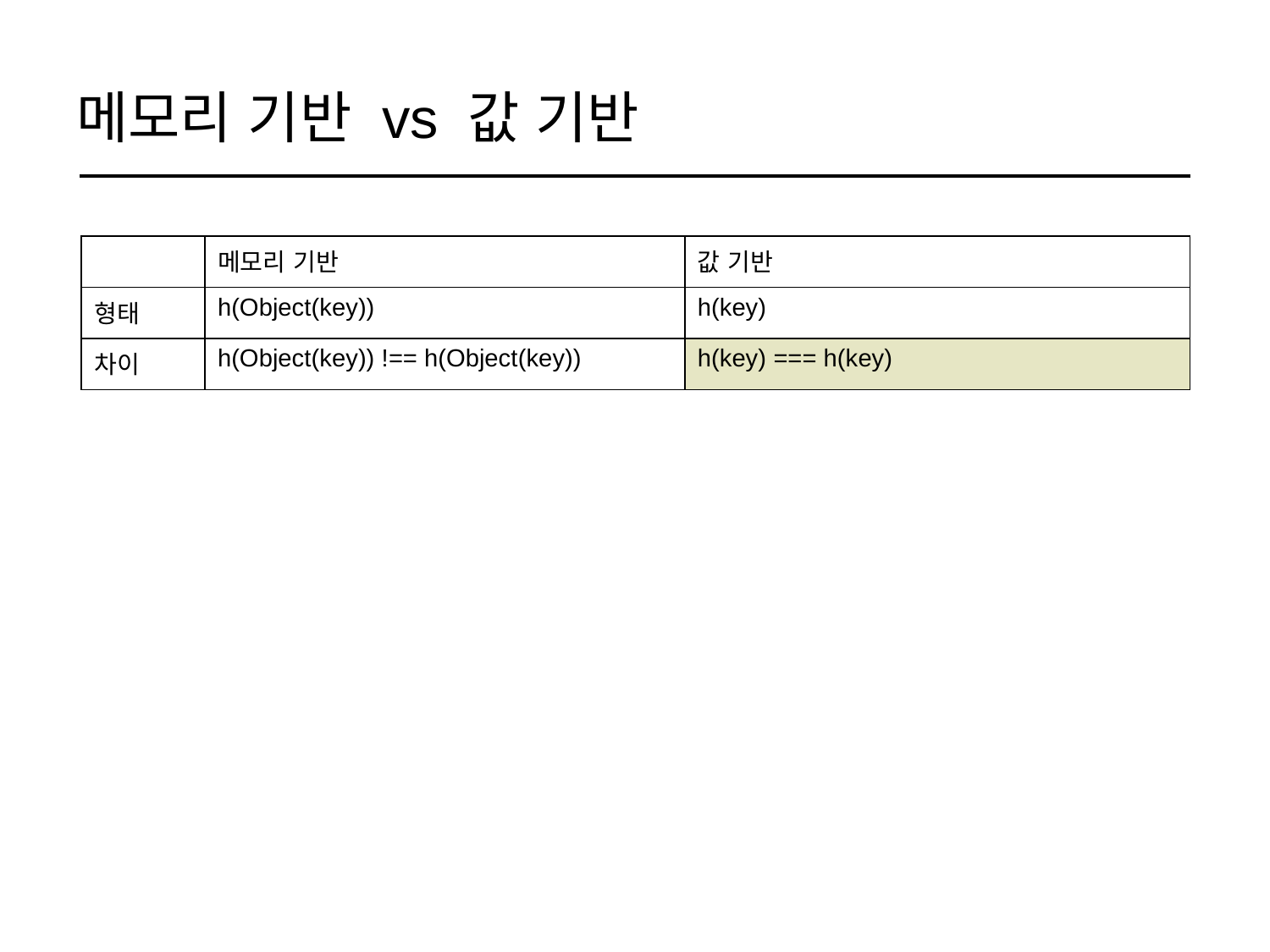

# 메모리 기반 vs 값 기반
|  | 메모리 기반 | 값 기반 |
| --- | --- | --- |
| 형태 | h(Object(key)) | h(key) |
| 차이 | h(Object(key)) !== h(Object(key)) | h(key) === h(key) |